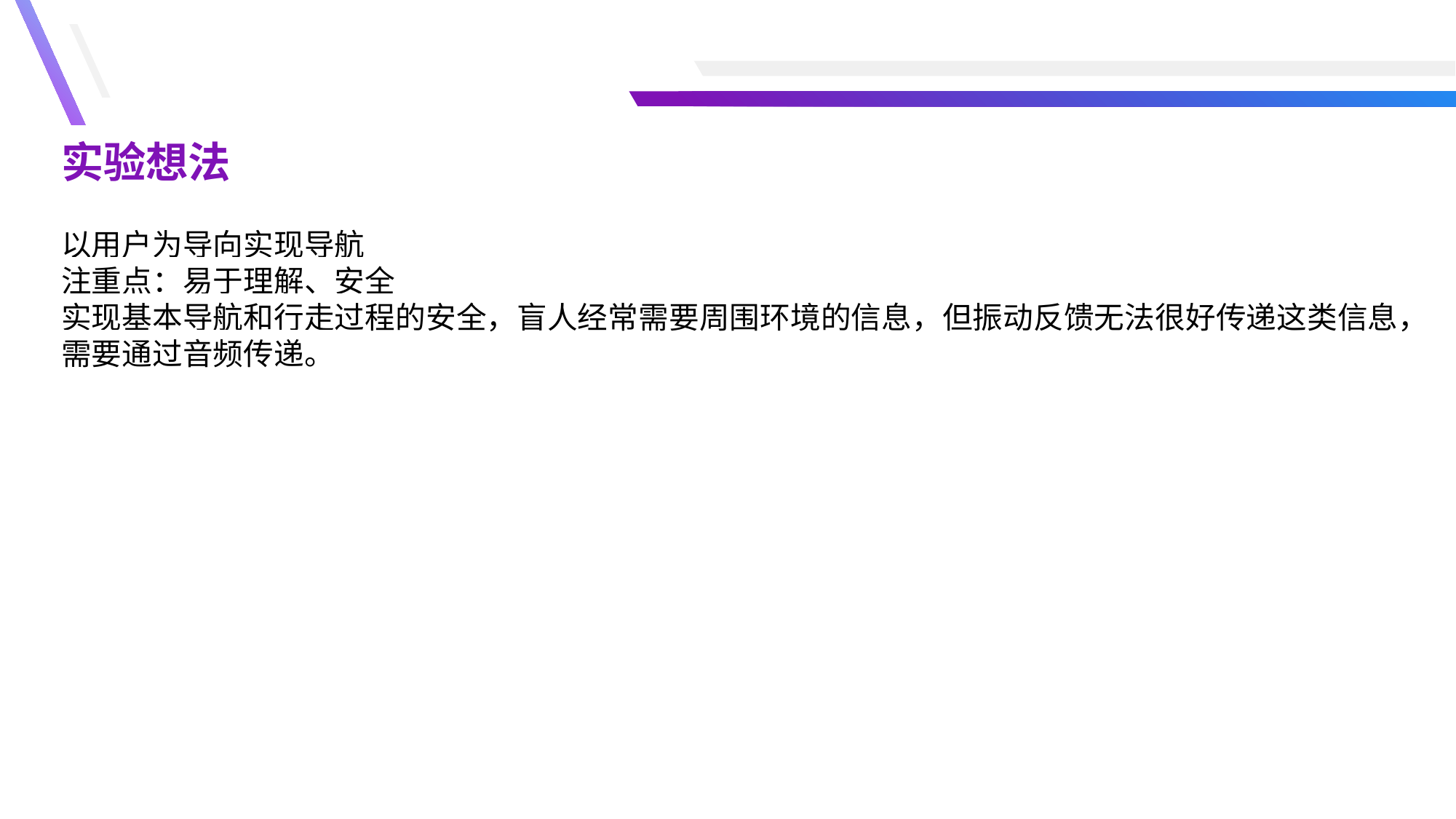

实验想法
以用户为导向实现导航
注重点：易于理解、安全
实现基本导航和行走过程的安全，盲人经常需要周围环境的信息，但振动反馈无法很好传递这类信息，需要通过音频传递。